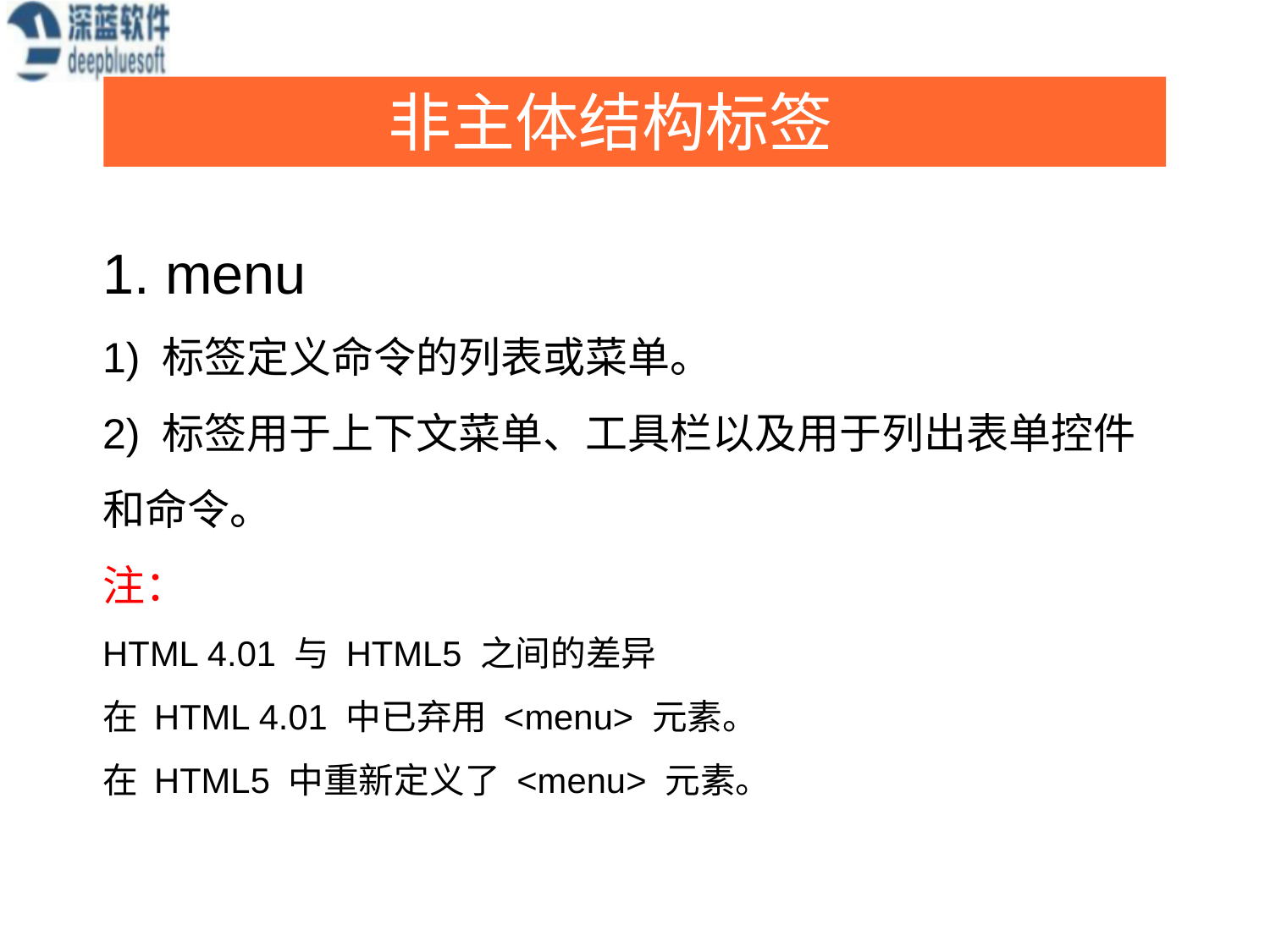

非主体结构标签

1. menu
1) 标签定义命令的列表或菜单。
2) 标签用于上下文菜单、工具栏以及用于列出表单控件和命令。
注：
HTML 4.01 与 HTML5 之间的差异
在 HTML 4.01 中已弃用 <menu> 元素。
在 HTML5 中重新定义了 <menu> 元素。